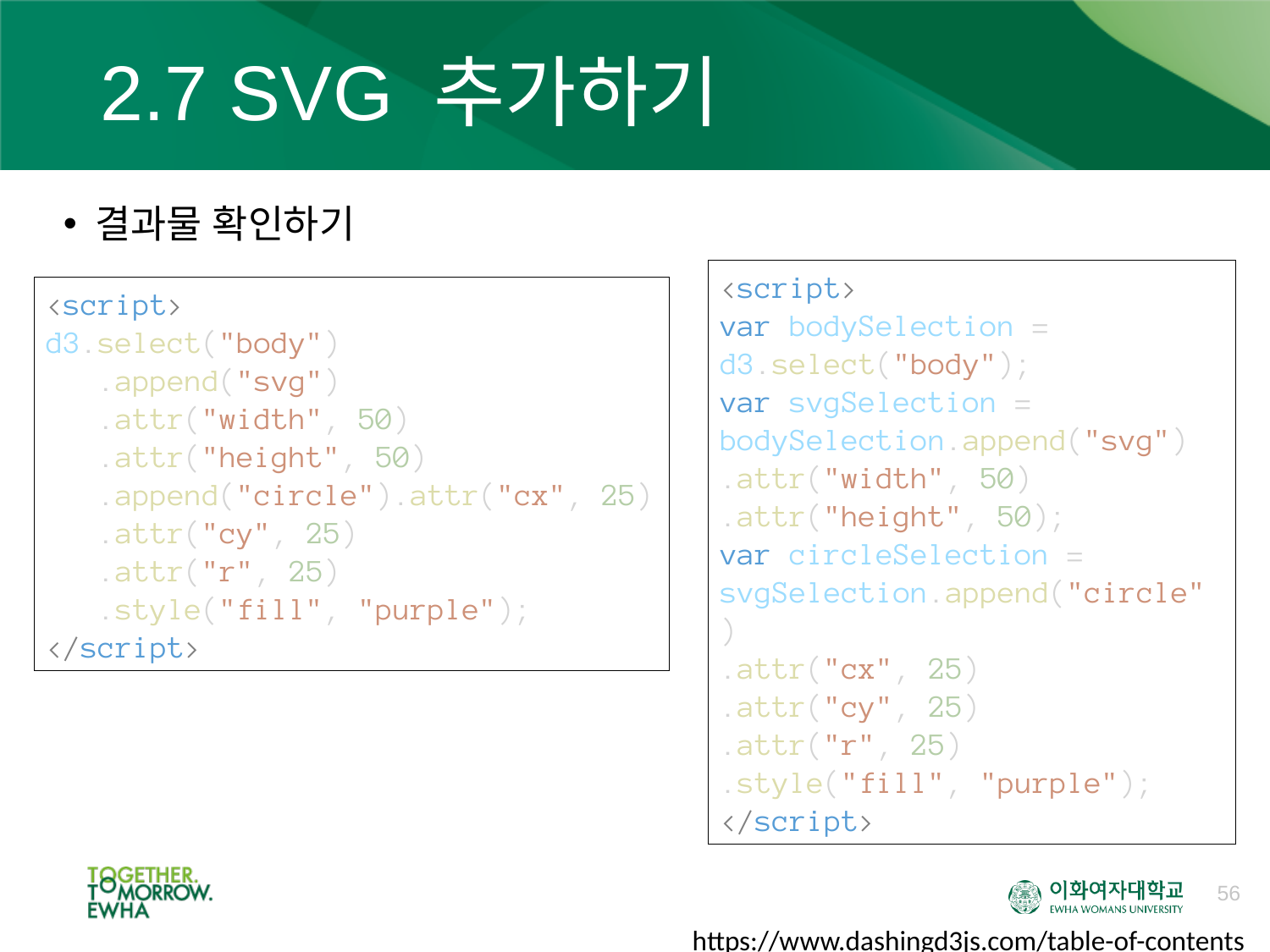

# 2.7 SVG 추가하기
결과물 확인하기

<script>
var bodySelection = d3.select("body");
var svgSelection = bodySelection.append("svg")
.attr("width", 50)
.attr("height", 50);
var circleSelection = svgSelection.append("circle")
.attr("cx", 25)
.attr("cy", 25)
.attr("r", 25)
.style("fill", "purple");
</script>
<script>
d3.select("body")
   .append("svg")
   .attr("width", 50)
   .attr("height", 50)
   .append("circle").attr("cx", 25)
   .attr("cy", 25)
   .attr("r", 25)
   .style("fill", "purple");
</script>
56
https://www.dashingd3js.com/table-of-contents